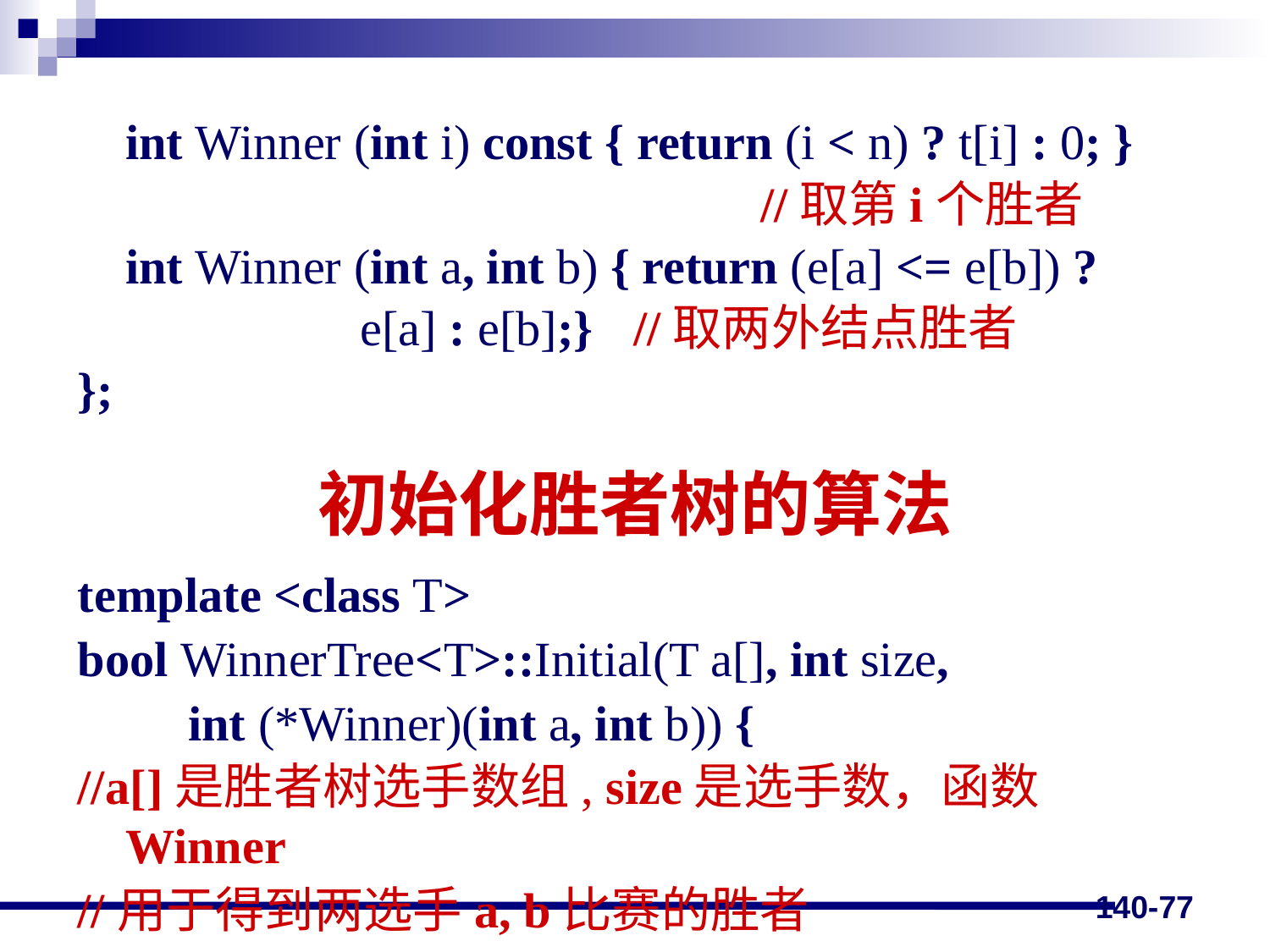

int Winner (int i) const { return (i < n) ? t[i] : 0; }						//取第i个胜者
	int Winner (int a, int b) { return (e[a] <= e[b]) ?
                       e[a] : e[b];}	//取两外结点胜者
};

template <class T>
bool WinnerTree<T>::Initial(T a[], int size,
         int (*Winner)(int a, int b)) {
//a[]是胜者树选手数组, size是选手数，函数Winner
//用于得到两选手a, b比赛的胜者
# 初始化胜者树的算法
140-77